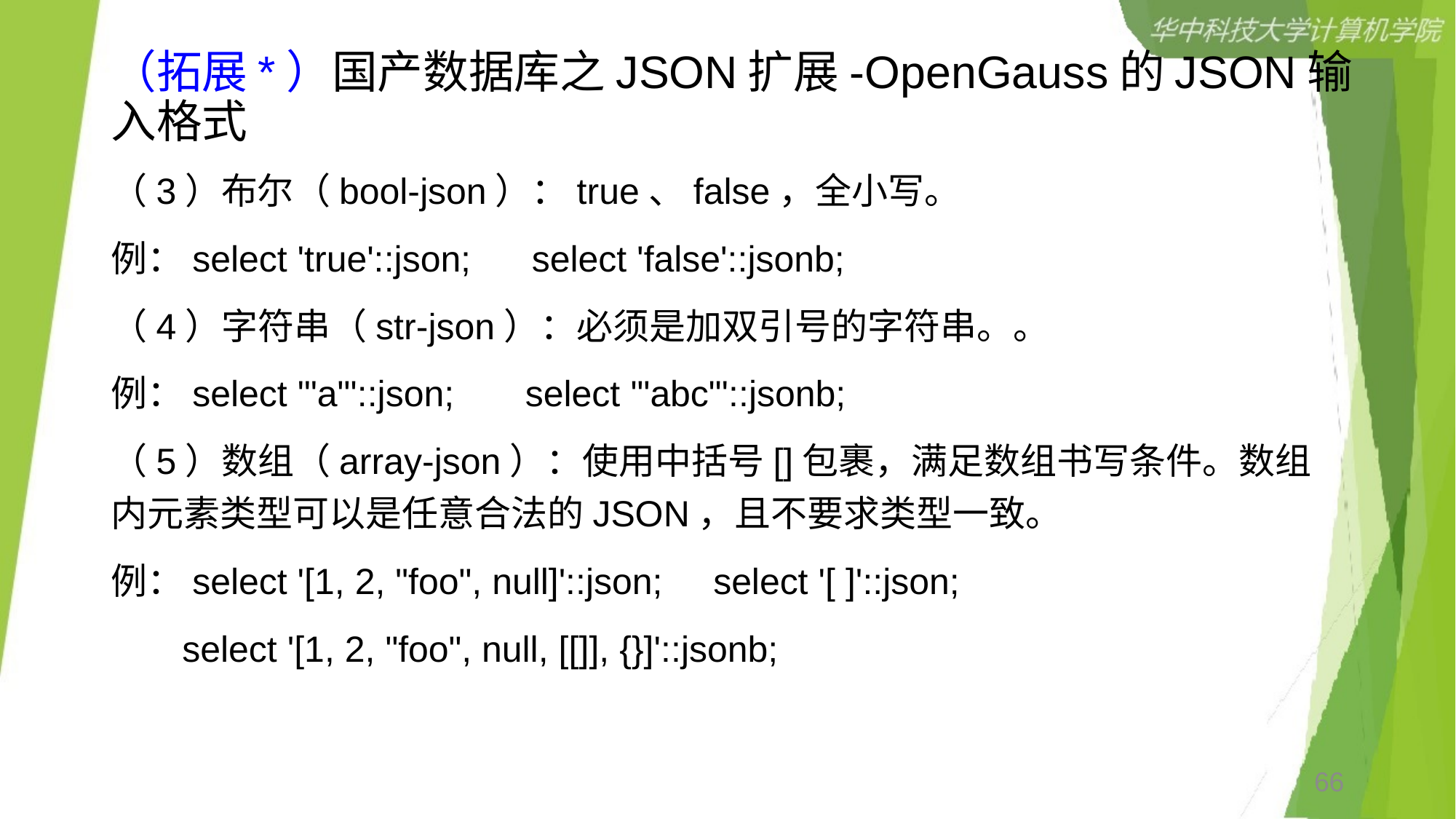

# （拓展*）国产数据库之JSON扩展-OpenGauss的JSON输入格式
（3）布尔（bool-json）：true、false，全小写。
例：select 'true'::json;      select 'false'::jsonb;
（4）字符串（str-json）：必须是加双引号的字符串。。
例：select '"a"'::json;       select '"abc"'::jsonb;
（5）数组（array-json）：使用中括号[]包裹，满足数组书写条件。数组内元素类型可以是任意合法的JSON，且不要求类型一致。
例：select '[1, 2, "foo", null]'::json;     select '[ ]'::json;
       select '[1, 2, "foo", null, [[]], {}]'::jsonb;
66